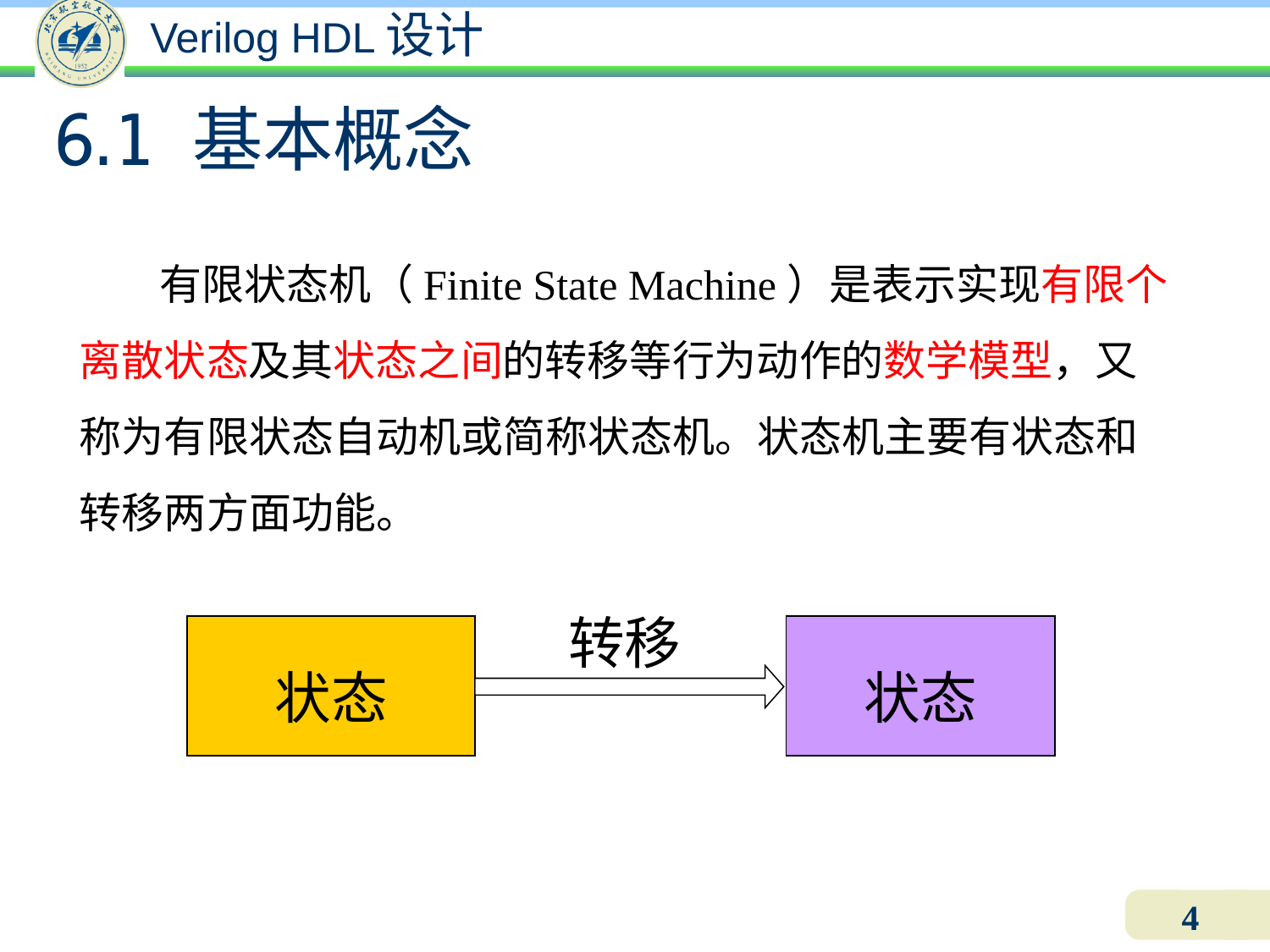

6.1 基本概念
有限状态机（Finite State Machine）是表示实现有限个离散状态及其状态之间的转移等行为动作的数学模型，又称为有限状态自动机或简称状态机。状态机主要有状态和转移两方面功能。
转移
状态
状态

4